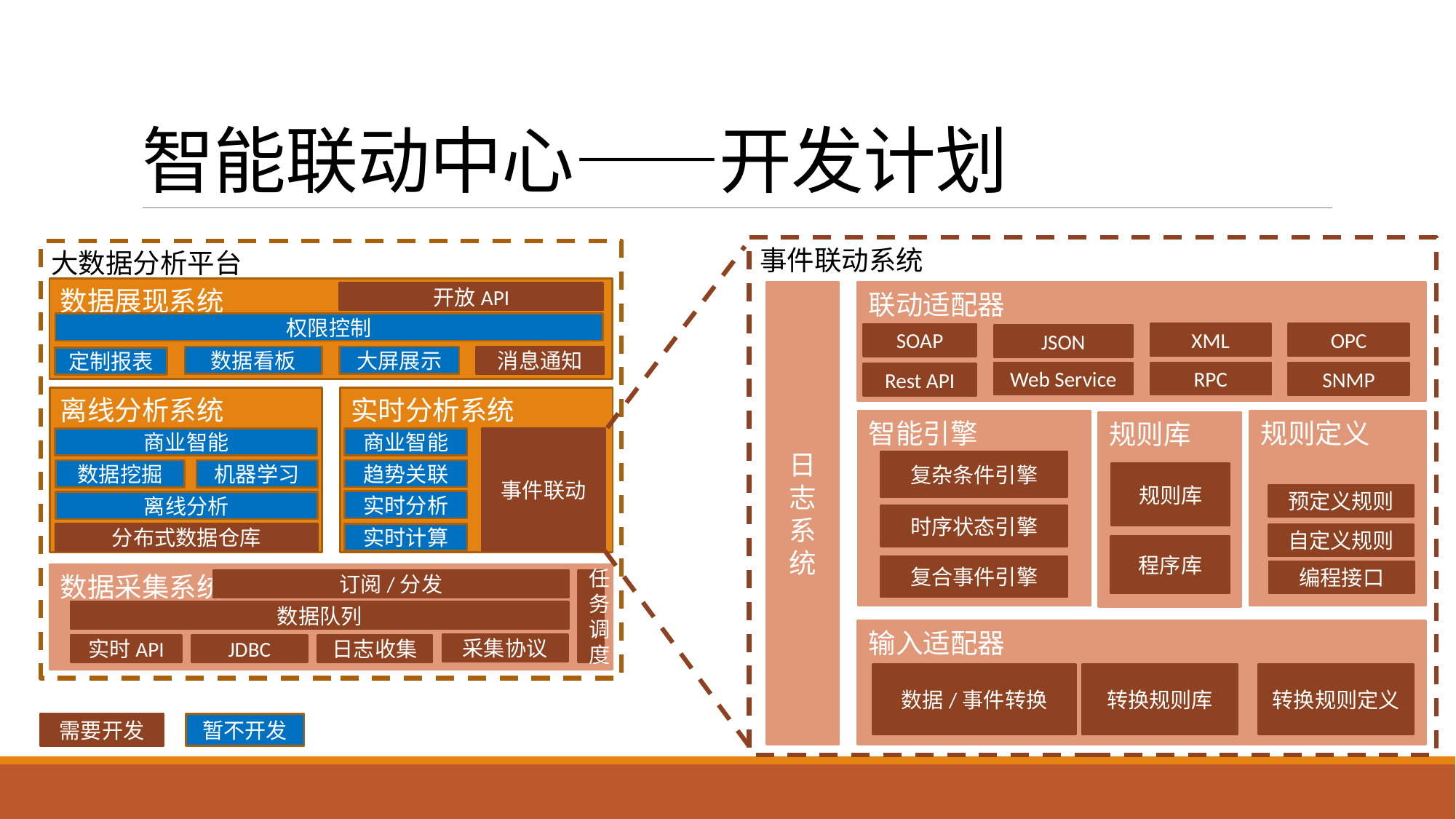

# 智能联动中心——开发计划
事件联动系统
大数据分析平台
数据展现系统
联动适配器
XML
OPC
SOAP
JSON
Web Service
RPC
SNMP
Rest API
日志系统
开放API
权限控制
数据看板
大屏展示
消息通知
定制报表
实时分析系统
离线分析系统
规则定义
智能引擎
规则库
事件联动
商业智能
商业智能
复杂条件引擎
趋势关联
数据挖掘
机器学习
规则库
预定义规则
实时分析
离线分析
时序状态引擎
分布式数据仓库
实时计算
自定义规则
程序库
复合事件引擎
编程接口
数据采集系统
任务调度
订阅/分发
数据队列
输入适配器
采集协议
实时API
JDBC
日志收集
转换规则定义
数据/事件转换
转换规则库
需要开发
暂不开发